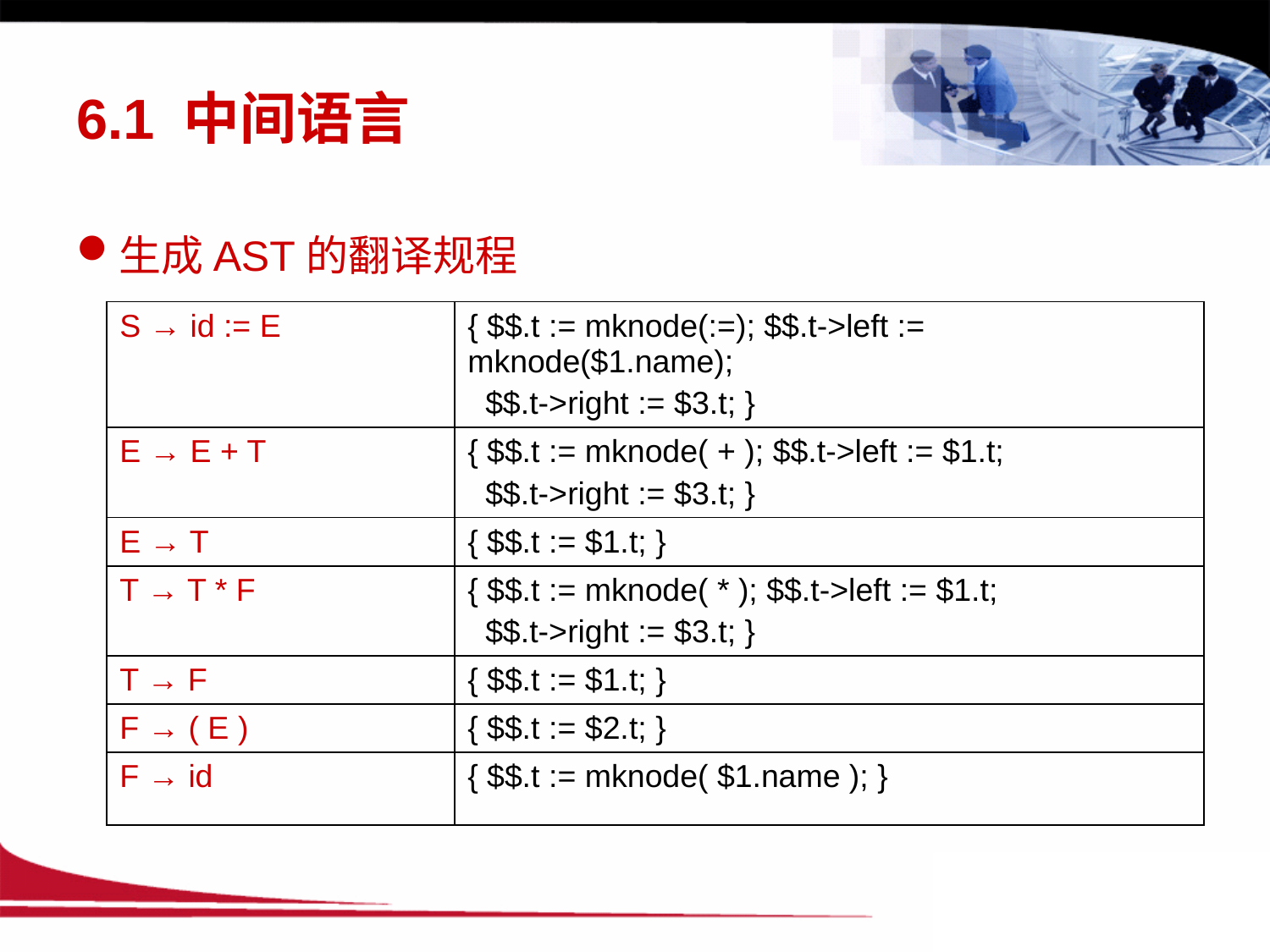

# 6.1 中间语言
生成AST的翻译规程
| S → id := E | { $$.t := mknode(:=); $$.t->left := mknode($1.name); $$.t->right := $3.t; } |
| --- | --- |
| E → E + T | { $$.t := mknode( + ); $$.t->left := $1.t; $$.t->right := $3.t; } |
| E → T | { $$.t := $1.t; } |
| T → T \* F | { $$.t := mknode( \* ); $$.t->left := $1.t; $$.t->right := $3.t; } |
| T → F | { $$.t := $1.t; } |
| F → ( E ) | { $$.t := $2.t; } |
| F → id | { $$.t := mknode( $1.name ); } |